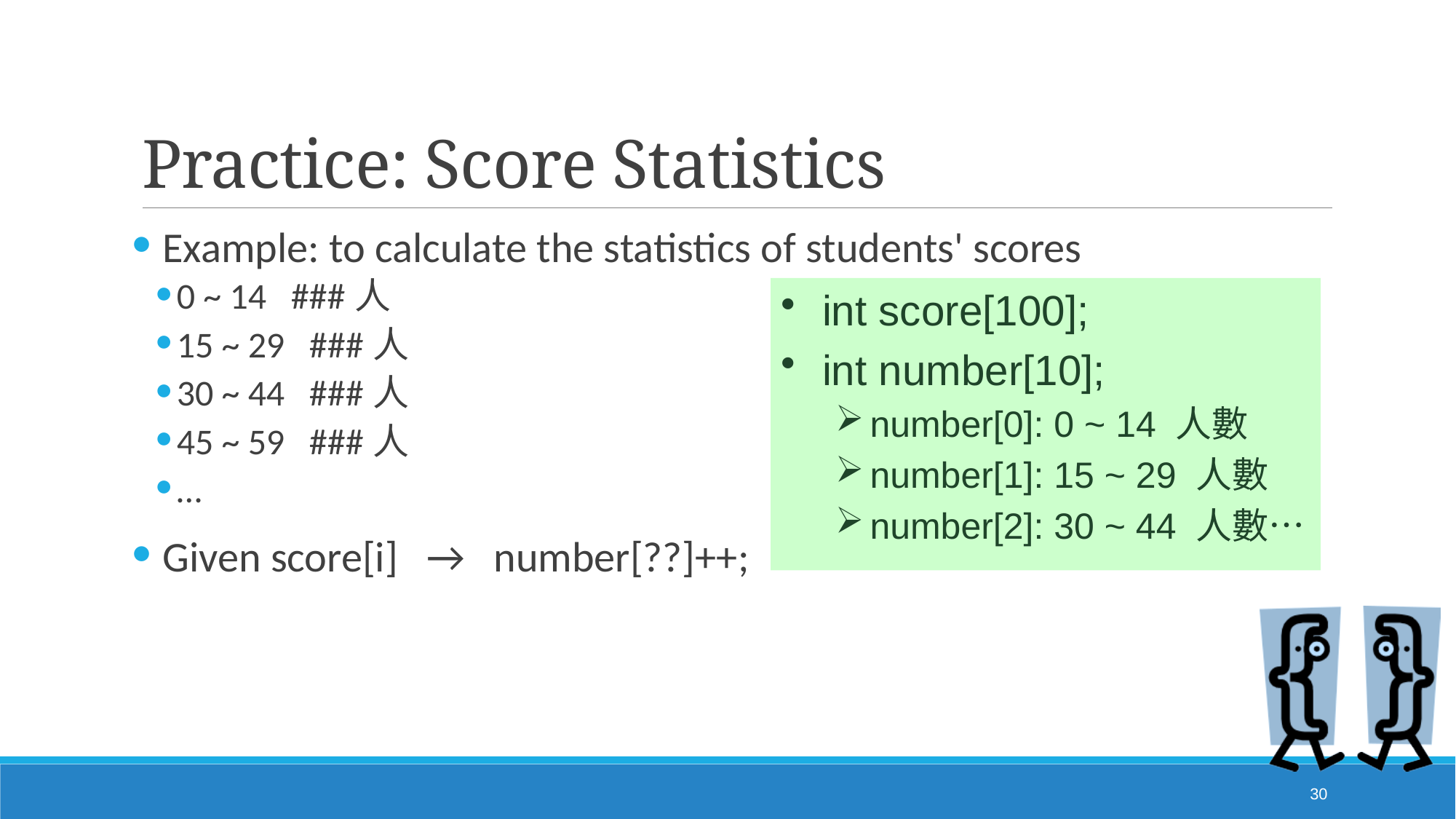

# Practice: Score Statistics
Example: to calculate the statistics of students' scores
0 ~ 14   ###人
15 ~ 29   ###人
30 ~ 44   ###人
45 ~ 59   ###人
…
Given score[i]   →   number[??]++;

int score[100];
int number[10];
number[0]: 0 ~ 14 人數
number[1]: 15 ~ 29 人數
number[2]: 30 ~ 44 人數…
30